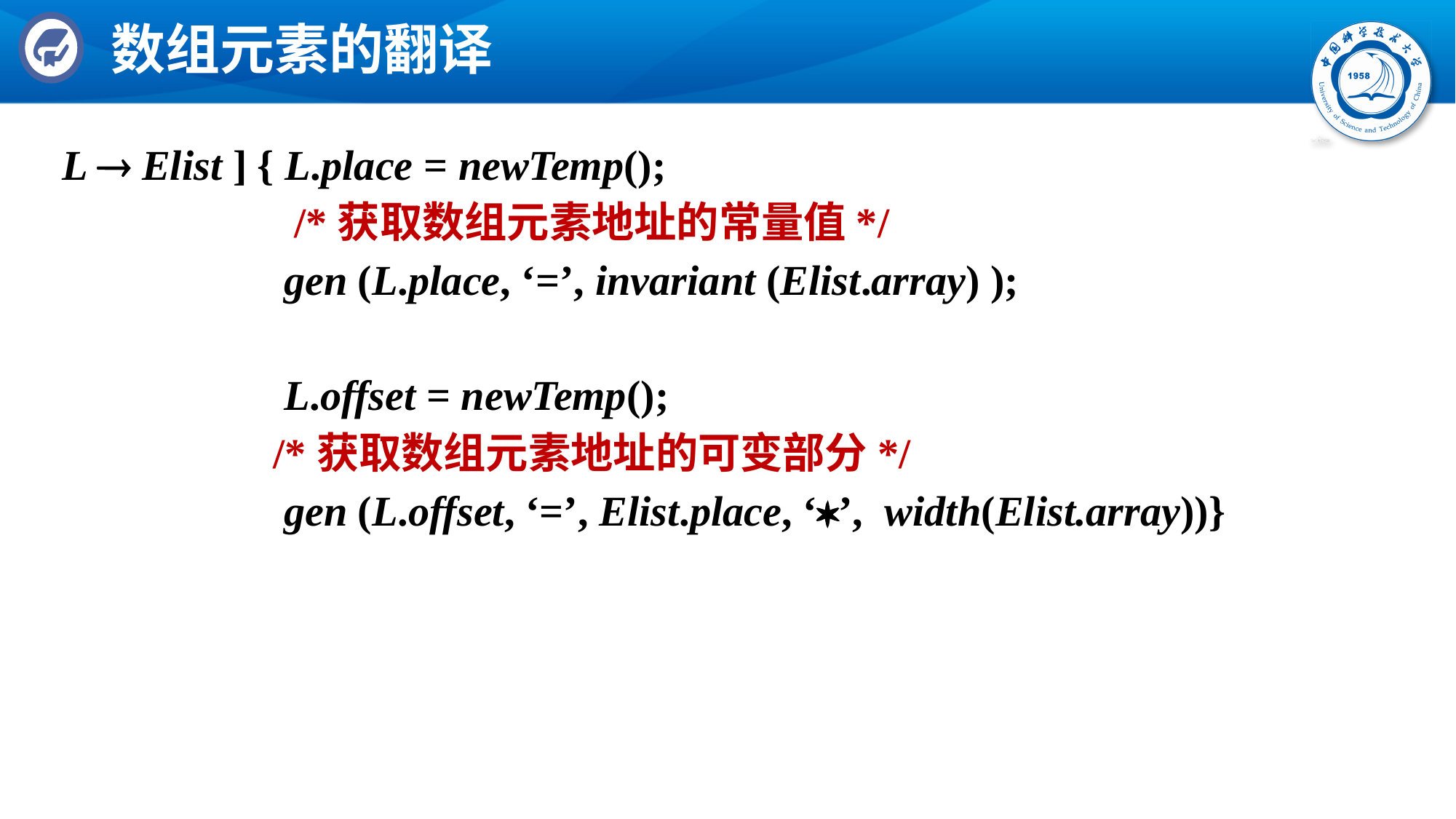

# 数组元素的翻译
L → Elist ] { L.place = newTemp();
                      /*获取数组元素地址的常量值*/
                     gen (L.place, ‘=’, invariant (Elist.array) );

                     L.offset = newTemp();
                    /*获取数组元素地址的可变部分*/
                     gen (L.offset, ‘=’, Elist.place, ‘∗’,  width(Elist.array))}